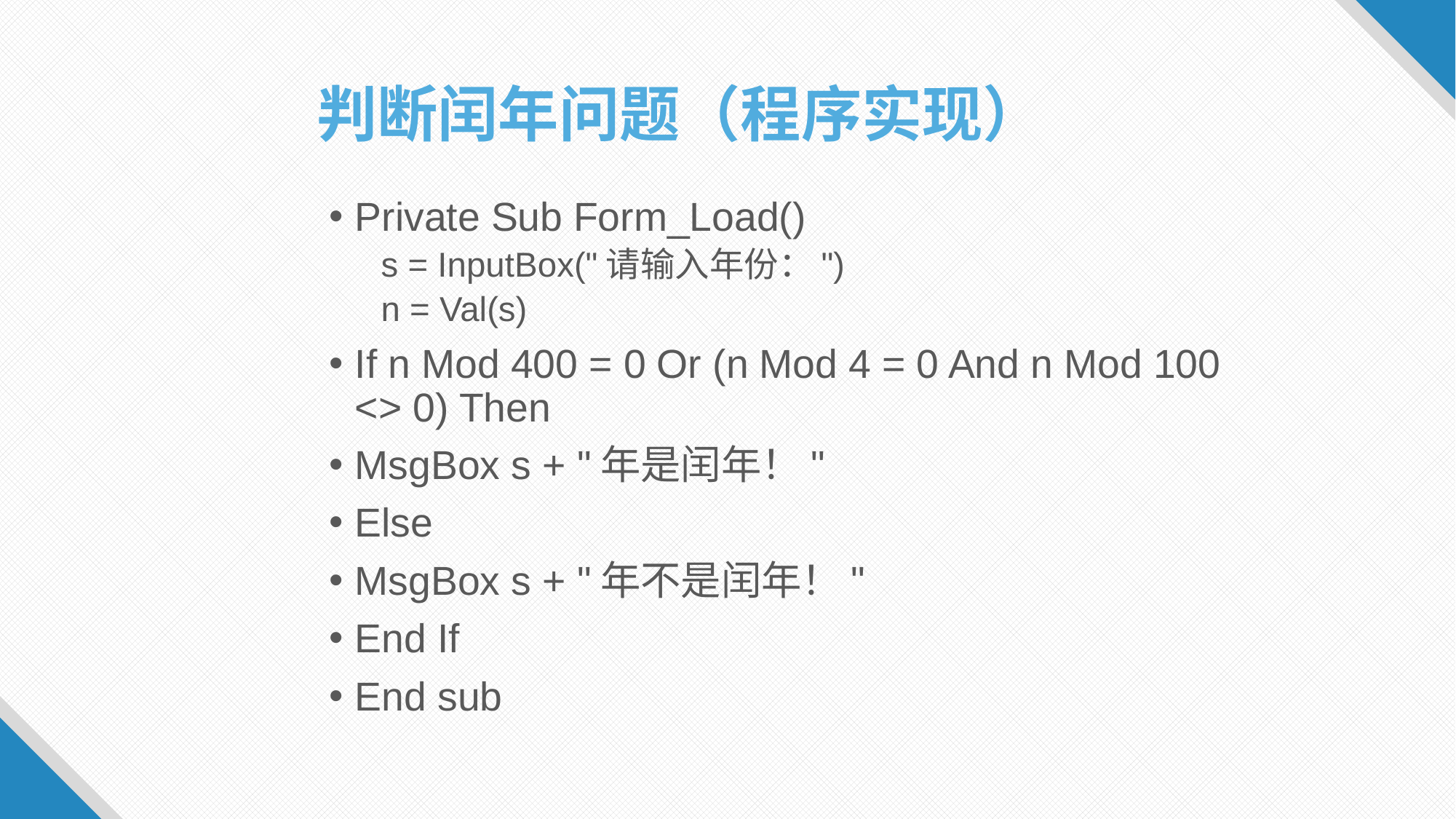

# 判断闰年问题（程序实现）
Private Sub Form_Load()
s = InputBox("请输入年份：")
n = Val(s)
If n Mod 400 = 0 Or (n Mod 4 = 0 And n Mod 100 <> 0) Then
MsgBox s + "年是闰年！"
Else
MsgBox s + "年不是闰年！"
End If
End sub